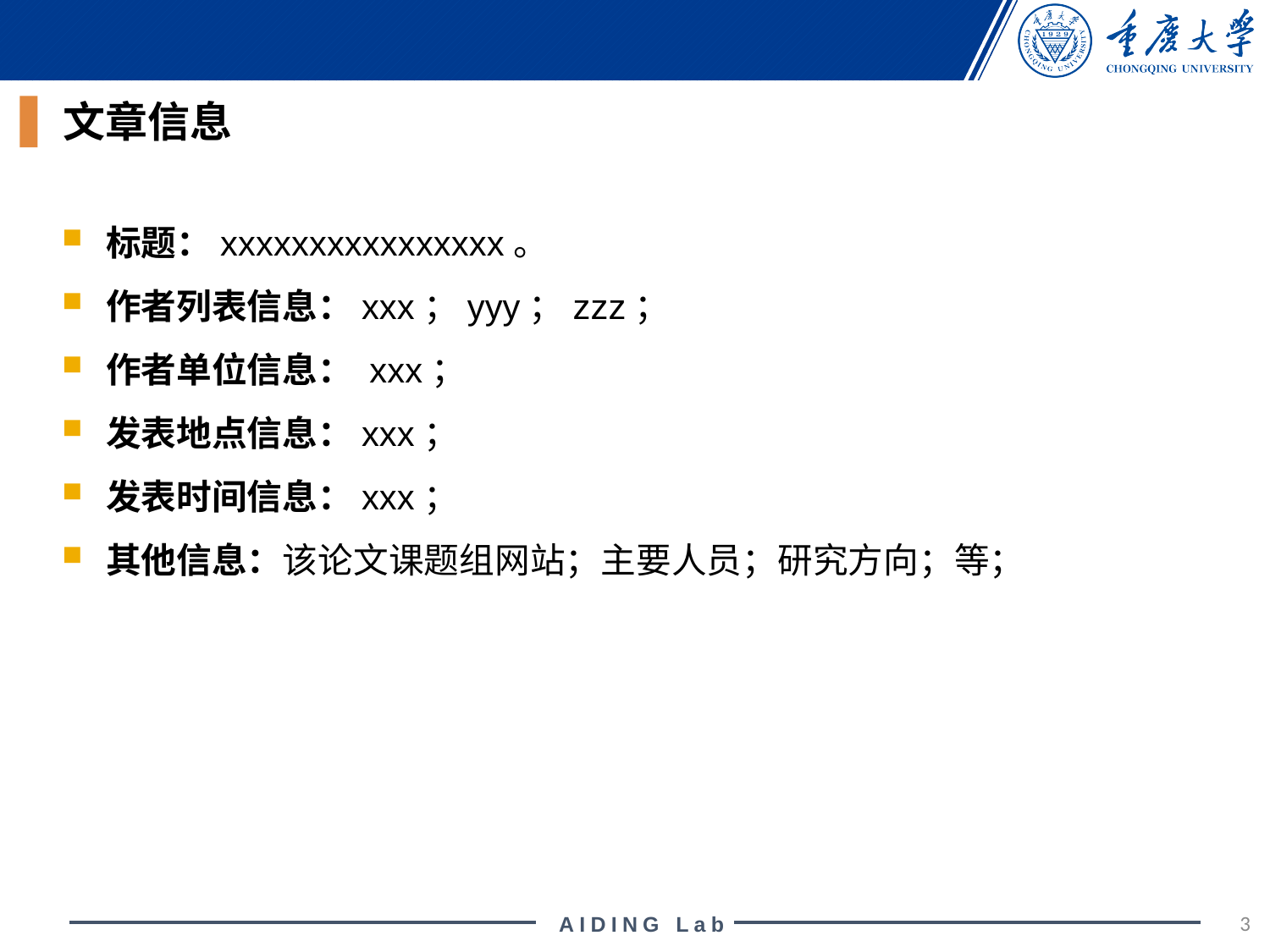

文章信息
标题：xxxxxxxxxxxxxxxx。
作者列表信息：xxx；yyy；zzz；
作者单位信息： xxx；
发表地点信息：xxx；
发表时间信息：xxx；
其他信息：该论文课题组网站；主要人员；研究方向；等；
3